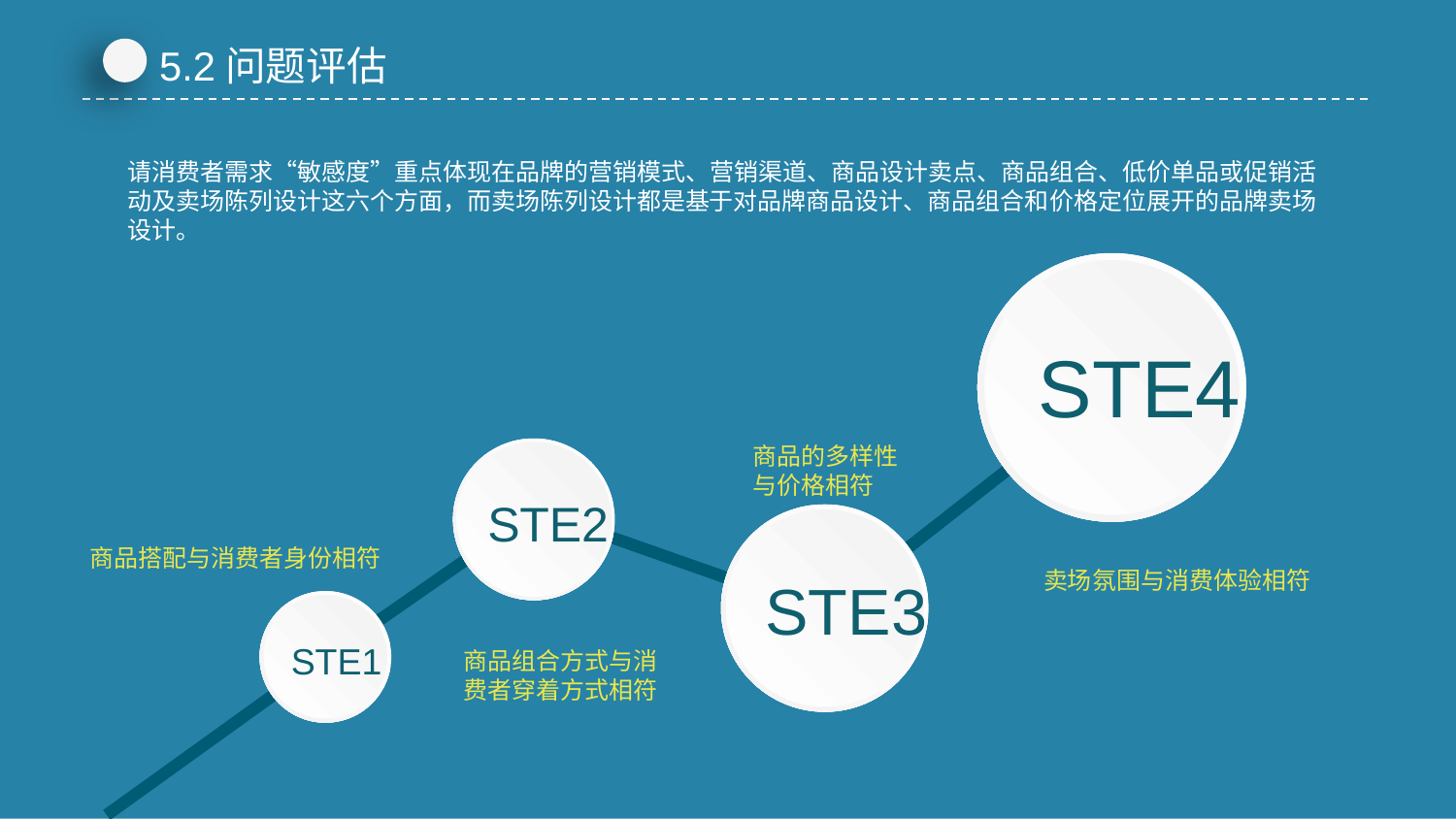

5.2问题评估

请消费者需求“敏感度”重点体现在品牌的营销模式、营销渠道、商品设计卖点、商品组合、低价单品或促销活动及卖场陈列设计这六个方面，而卖场陈列设计都是基于对品牌商品设计、商品组合和价格定位展开的品牌卖场设计。

STE4
商品的多样性
与价格相符

STE2

STE3
商品搭配与消费者身份相符
卖场氛围与消费体验相符

STE1
商品组合方式与消
费者穿着方式相符
延时符